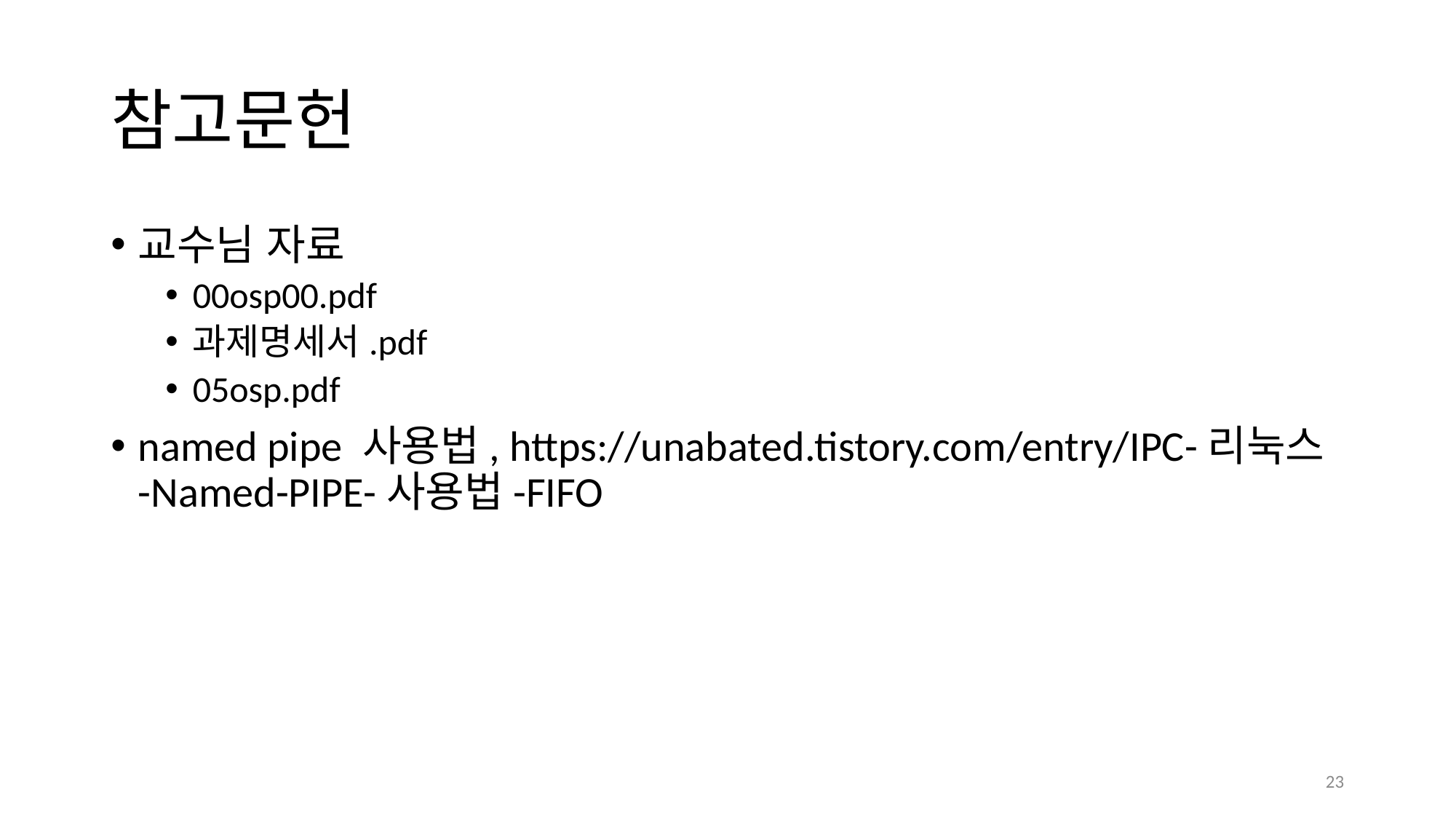

# 참고문헌
교수님 자료
00osp00.pdf
과제명세서.pdf
05osp.pdf
named pipe 사용법, https://unabated.tistory.com/entry/IPC-리눅스-Named-PIPE-사용법-FIFO
23